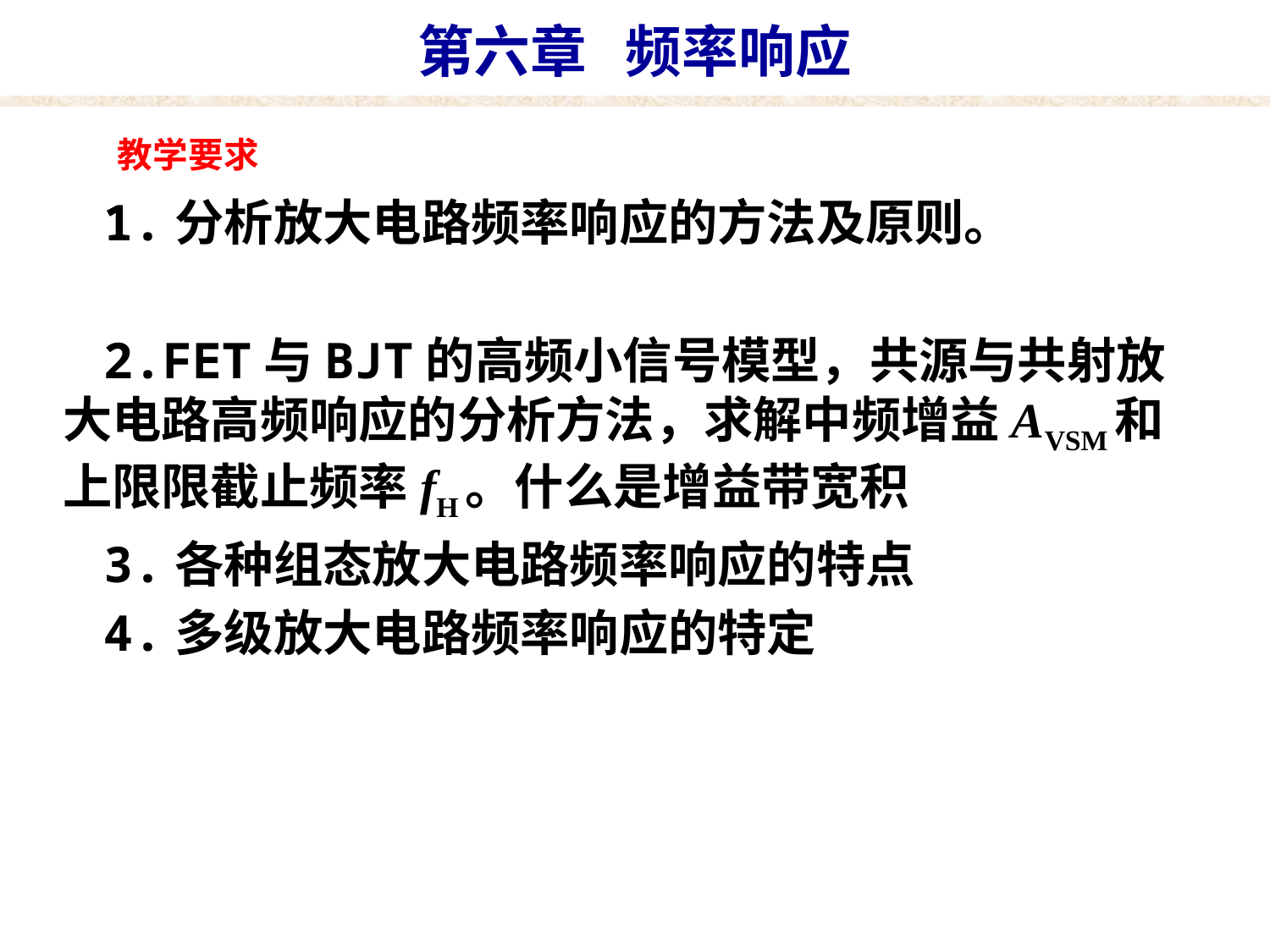

# 第六章   频率响应

   1.分析放大电路频率响应的方法及原则。

   2.FET与BJT的高频小信号模型，共源与共射放大电路高频响应的分析方法，求解中频增益AVSM和上限限截止频率fH。什么是增益带宽积
   3.各种组态放大电路频率响应的特点
   4.多级放大电路频率响应的特定

教学要求